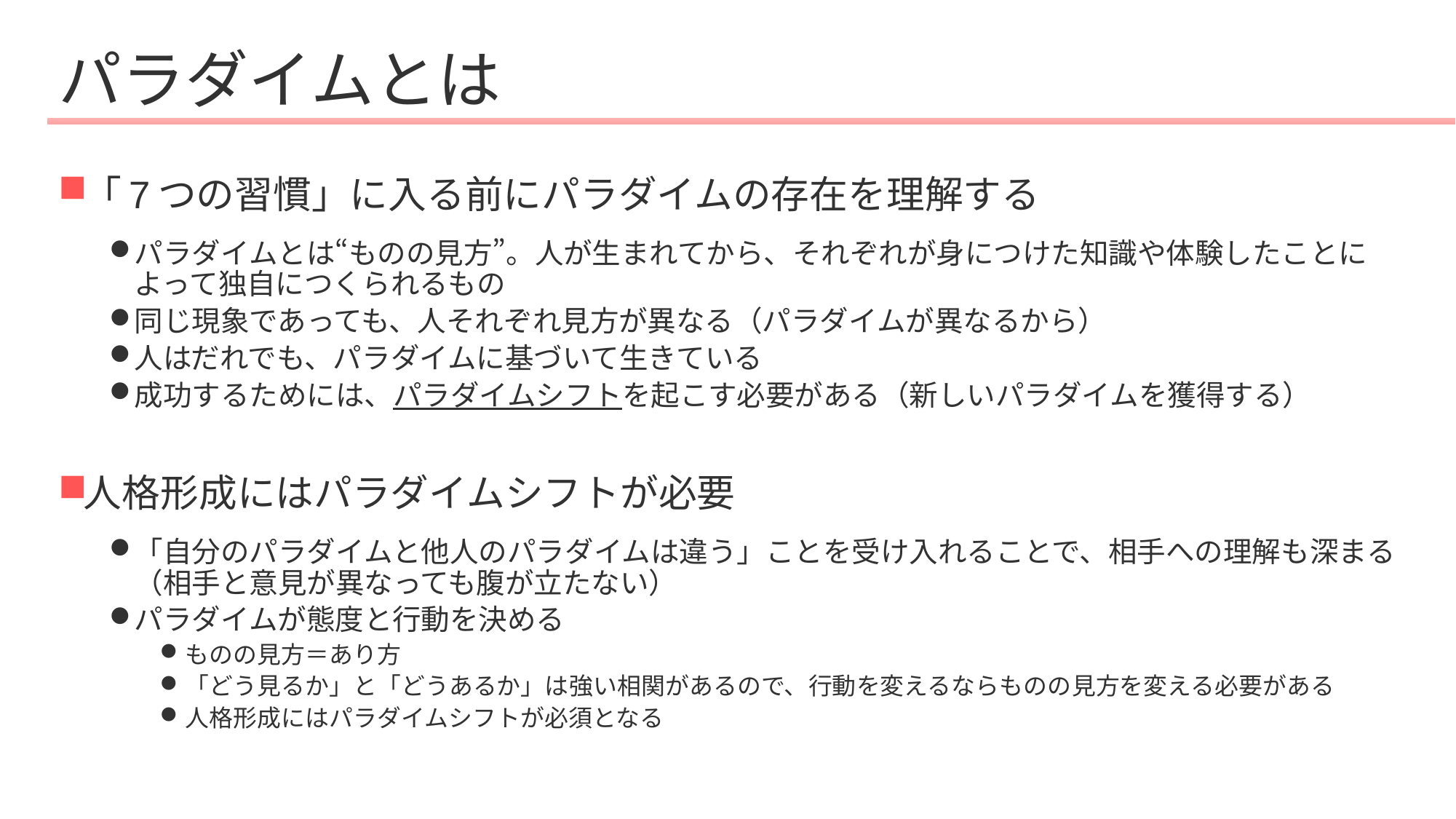

# パラダイムとは
「7つの習慣」に入る前にパラダイムの存在を理解する
パラダイムとは“ものの見方”。人が生まれてから、それぞれが身につけた知識や体験したことによって独自につくられるもの
同じ現象であっても、人それぞれ見方が異なる（パラダイムが異なるから）
人はだれでも、パラダイムに基づいて生きている
成功するためには、パラダイムシフトを起こす必要がある（新しいパラダイムを獲得する）
人格形成にはパラダイムシフトが必要
「自分のパラダイムと他人のパラダイムは違う」ことを受け入れることで、相手への理解も深まる（相手と意見が異なっても腹が立たない）
パラダイムが態度と行動を決める
ものの見方＝あり方
「どう見るか」と「どうあるか」は強い相関があるので、行動を変えるならものの見方を変える必要がある
人格形成にはパラダイムシフトが必須となる
23